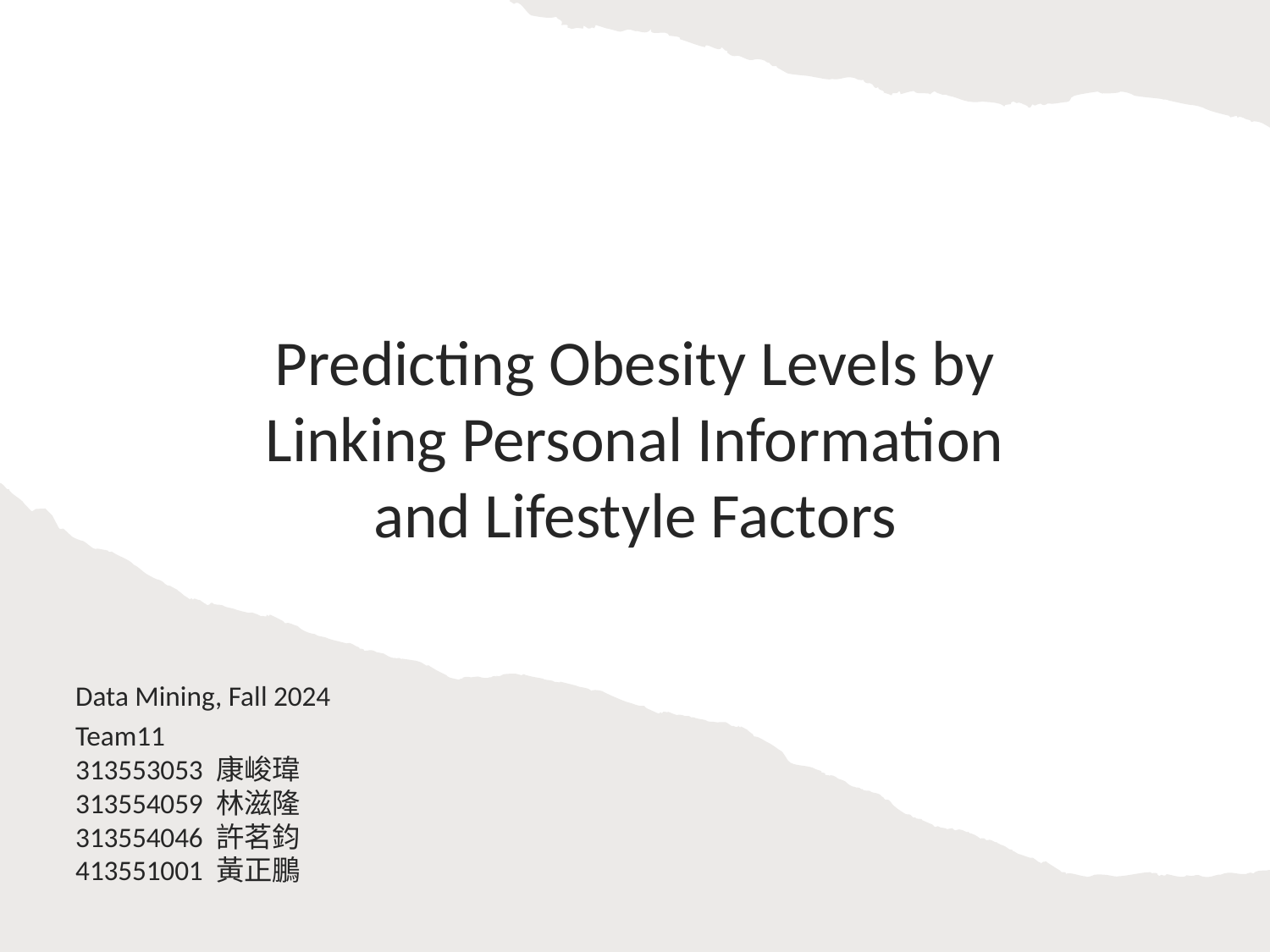

# Predicting Obesity Levels by Linking Personal Information and Lifestyle Factors

Data Mining, Fall 2024
Team11
313553053 康峻瑋	313554059 林滋隆	313554046 許茗鈞	413551001 黃正鵬